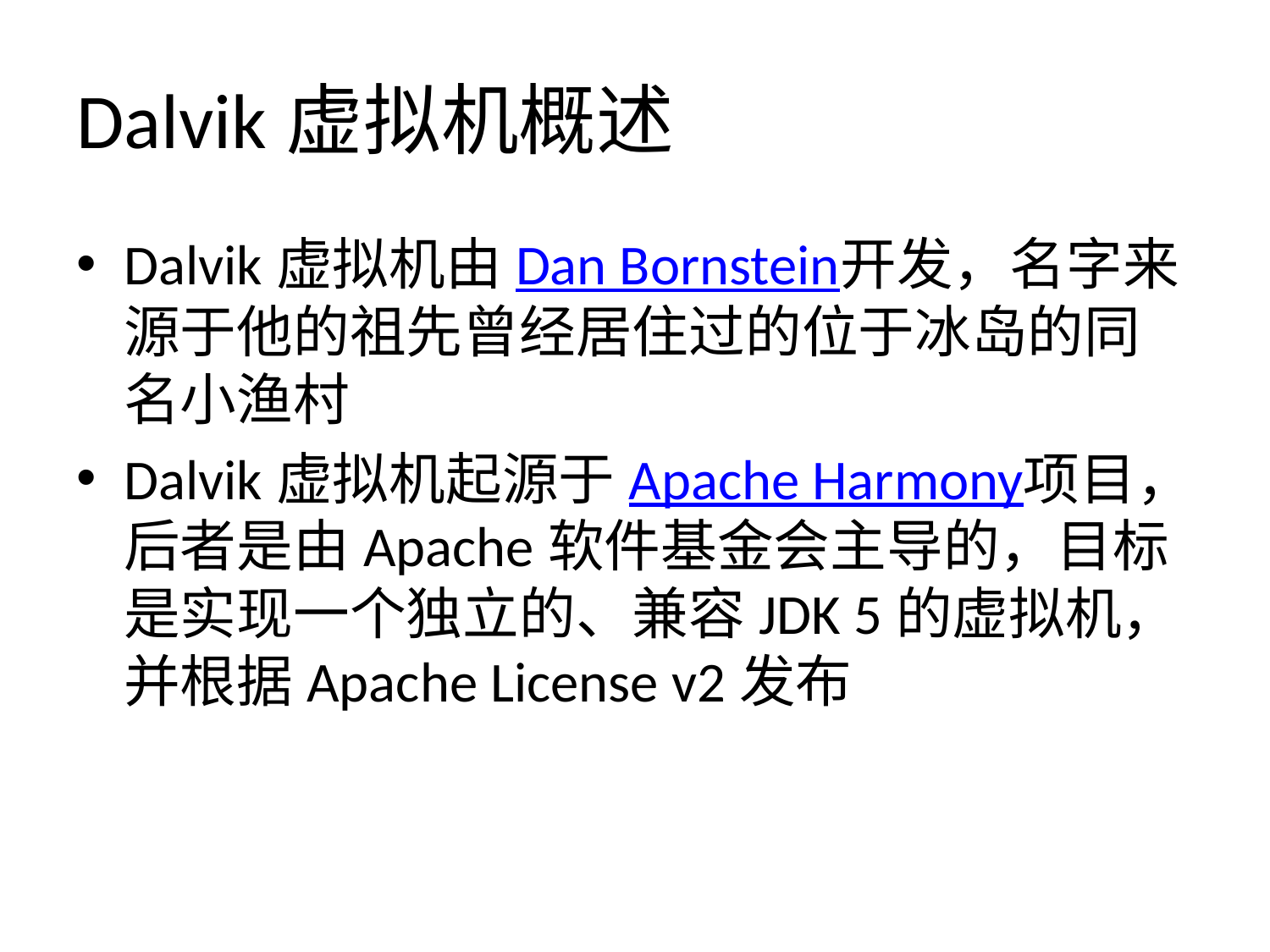

# Dalvik虚拟机概述
Dalvik虚拟机由Dan Bornstein开发，名字来源于他的祖先曾经居住过的位于冰岛的同名小渔村
Dalvik虚拟机起源于Apache Harmony项目，后者是由Apache软件基金会主导的，目标是实现一个独立的、兼容JDK 5的虚拟机，并根据Apache License v2发布